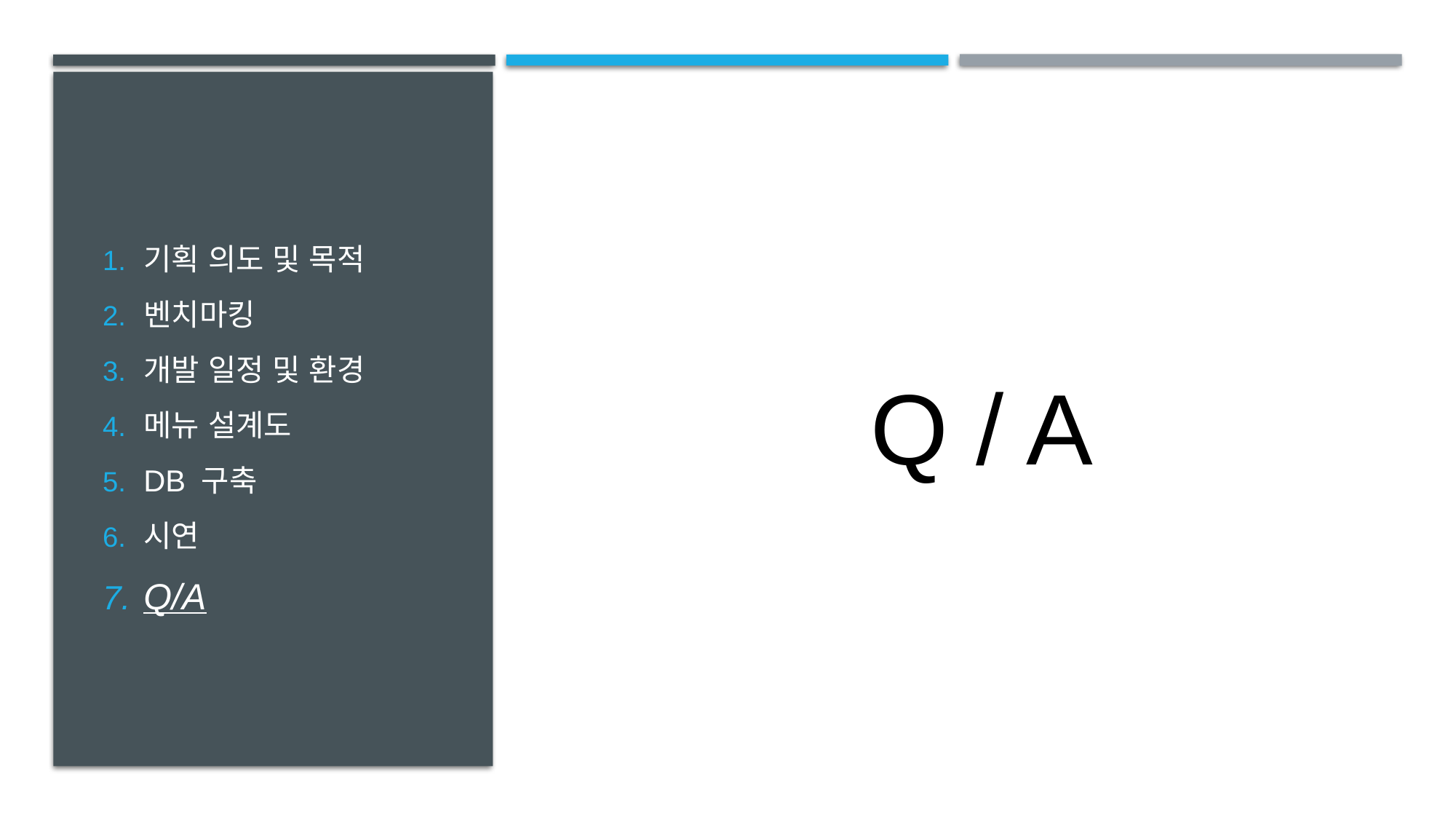

Q / A
기획 의도 및 목적
벤치마킹
개발 일정 및 환경
메뉴 설계도
DB 구축
시연
Q/A